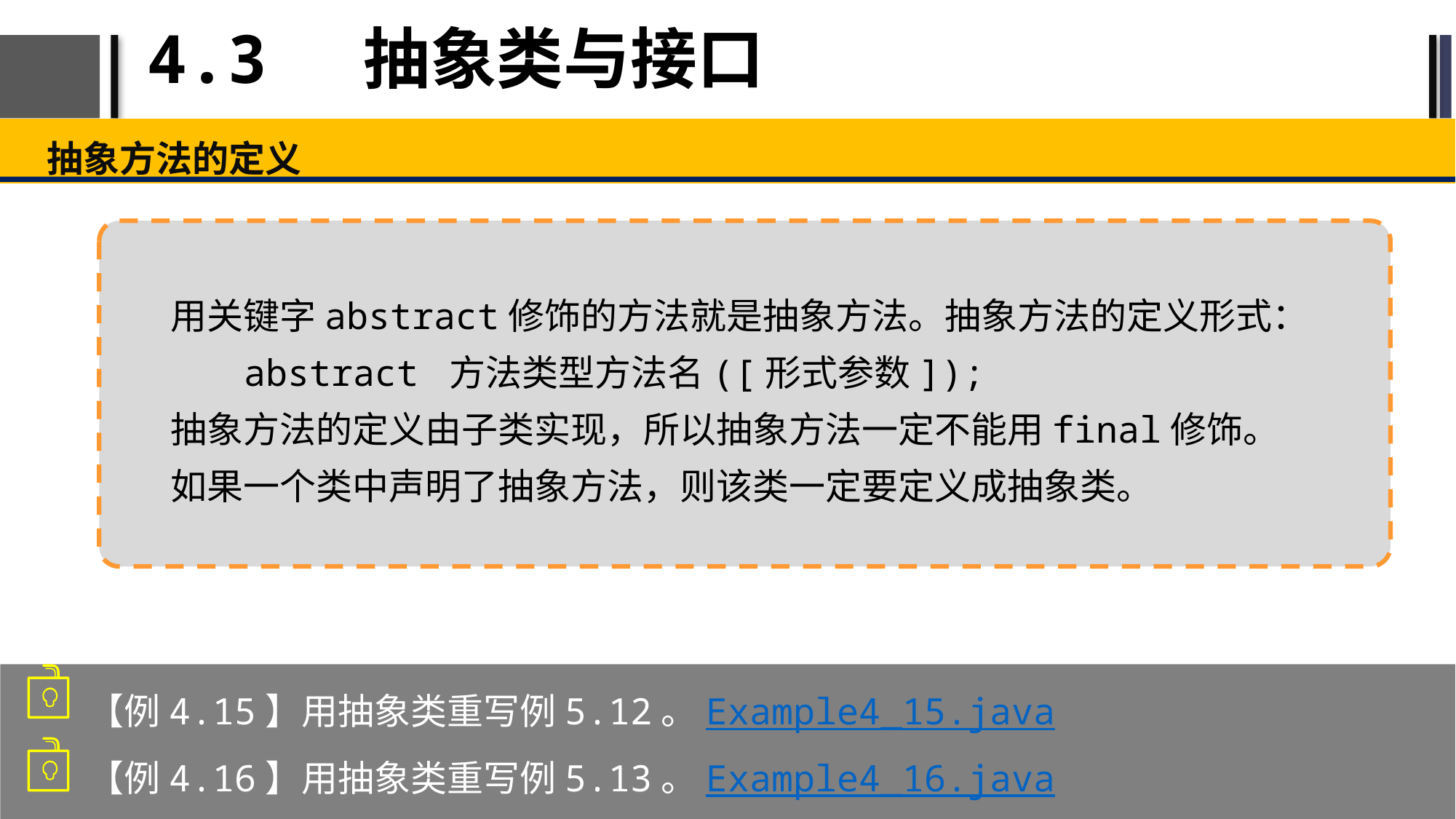

# 4.3  抽象类与接口

抽象方法的定义

用关键字abstract修饰的方法就是抽象方法。抽象方法的定义形式：
abstract 方法类型方法名([形式参数]);
抽象方法的定义由子类实现，所以抽象方法一定不能用final修饰。
如果一个类中声明了抽象方法，则该类一定要定义成抽象类。

【例4.15】用抽象类重写例5.12。Example4_15.java
【例4.16】用抽象类重写例5.13。Example4_16.java